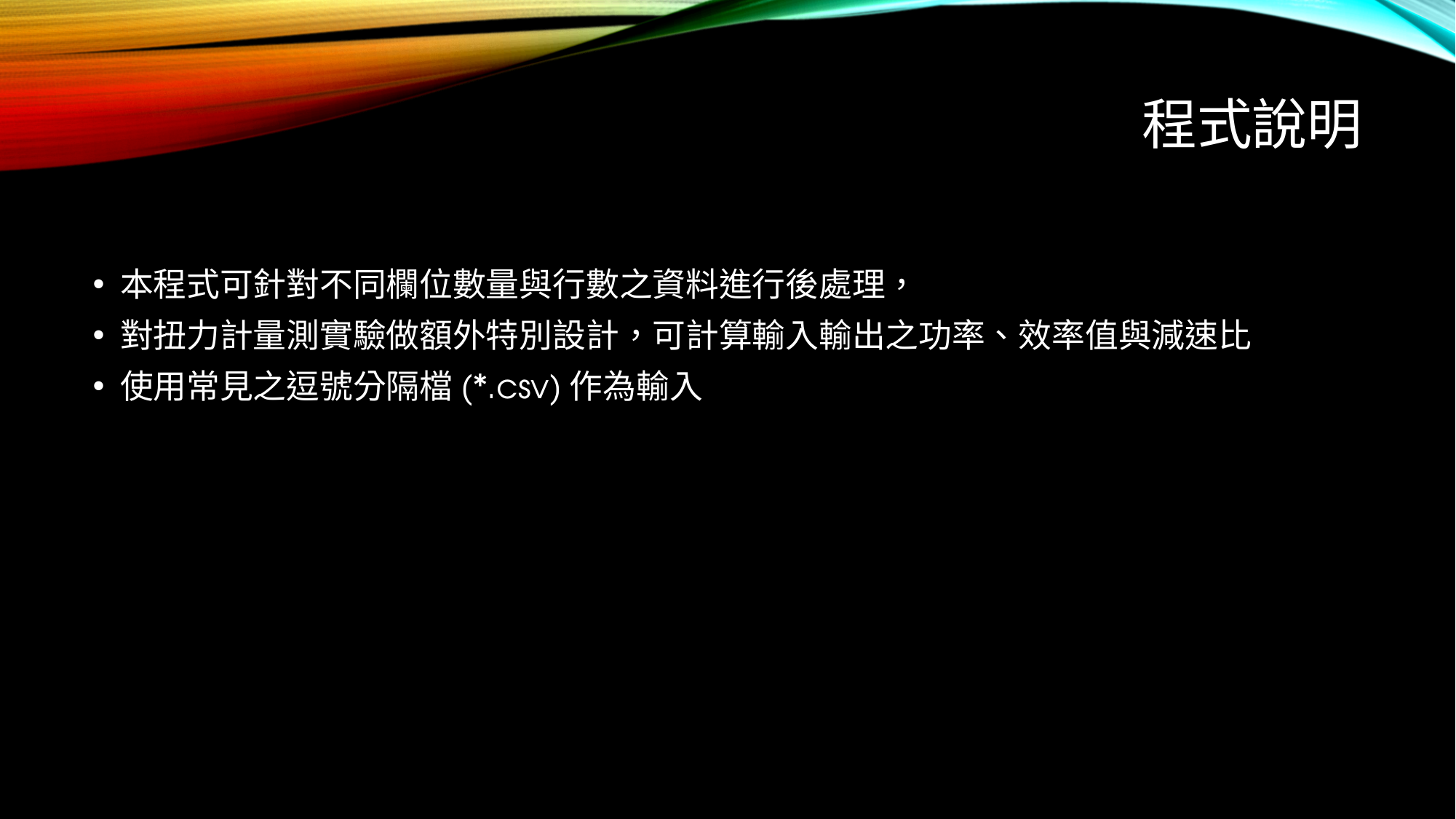

# 程式說明
本程式可針對不同欄位數量與行數之資料進行後處理，
對扭力計量測實驗做額外特別設計，可計算輸入輸出之功率、效率值與減速比
使用常見之逗號分隔檔(*.csv)作為輸入